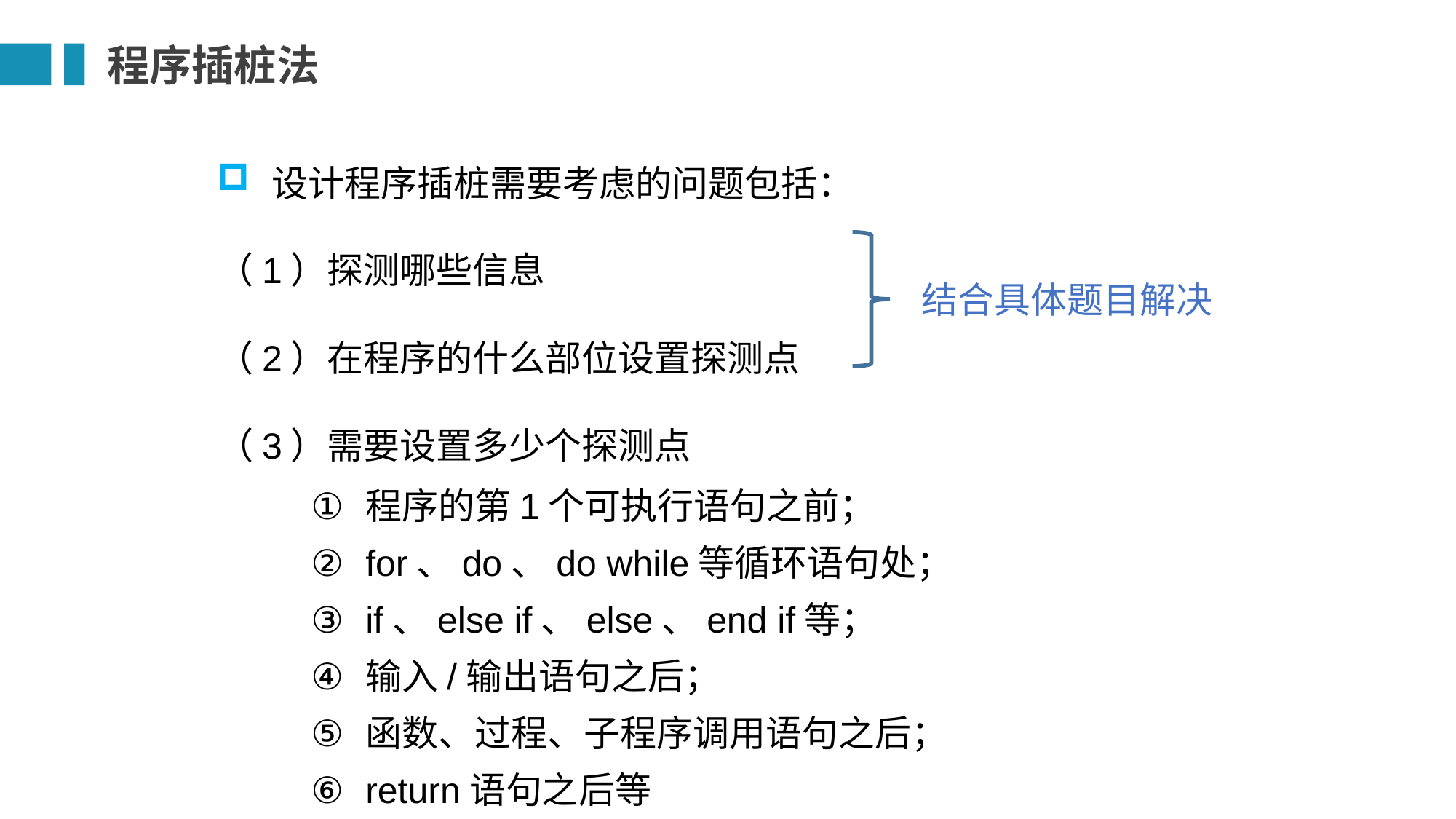

程序插桩法

设计程序插桩需要考虑的问题包括：
（1）探测哪些信息
（2）在程序的什么部位设置探测点
（3）需要设置多少个探测点

结合具体题目解决
程序的第1个可执行语句之前；
for、do、do while等循环语句处；
if、else if、else、end if等；
输入/输出语句之后；
函数、过程、子程序调用语句之后；
return语句之后等
113